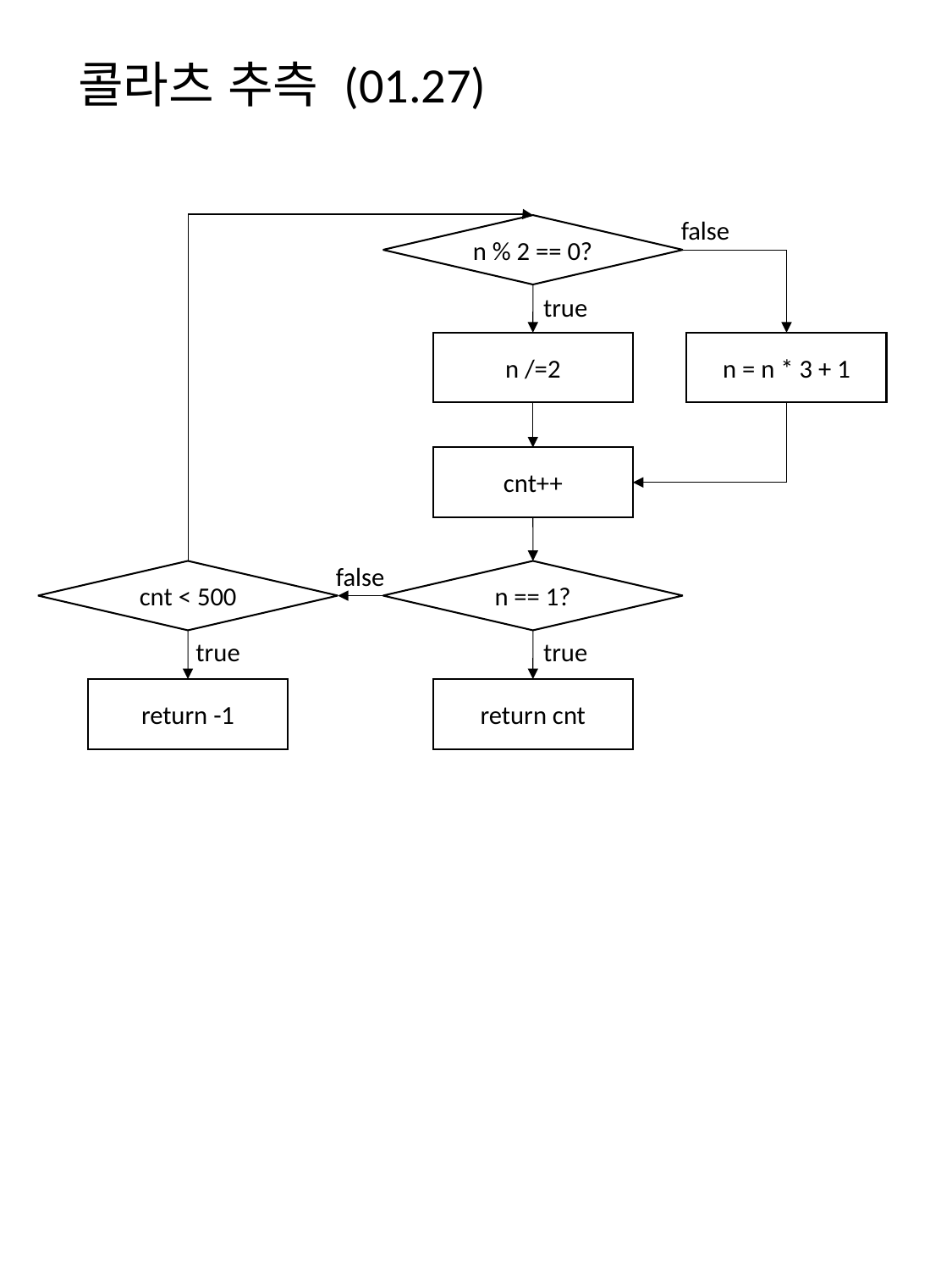

# 콜라츠 추측 (01.27)
false
n % 2 == 0?
true
n /=2
n = n * 3 + 1
cnt++
false
cnt < 500
n == 1?
true
true
return -1
return cnt